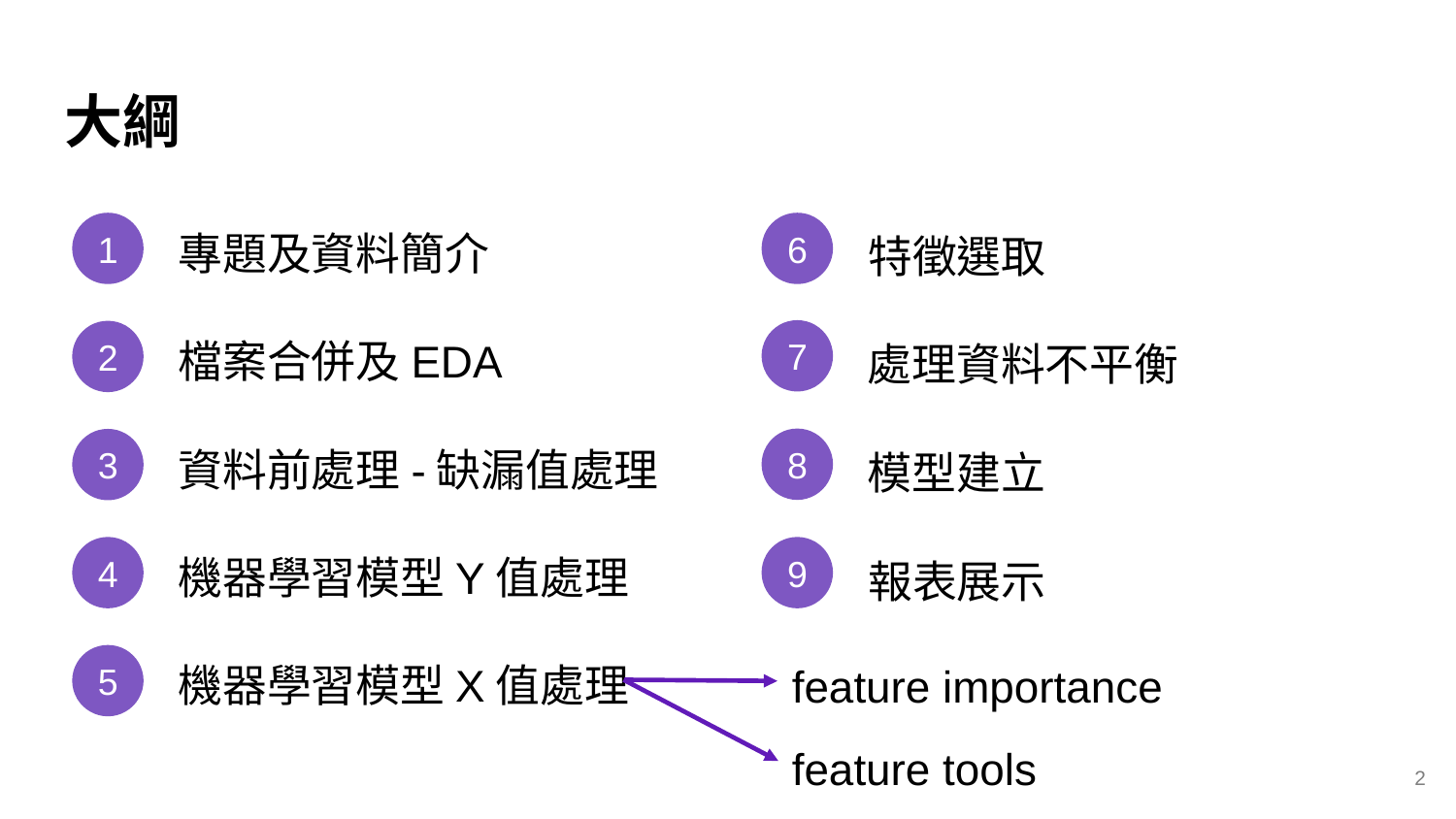

# 大綱
特徵選取
6
專題及資料簡介
1
處理資料不平衡
7
檔案合併及EDA
2
模型建立
8
資料前處理-缺漏值處理
3
機器學習模型Y值處理
4
報表展示
9
機器學習模型X值處理
5
feature importance
feature tools
2